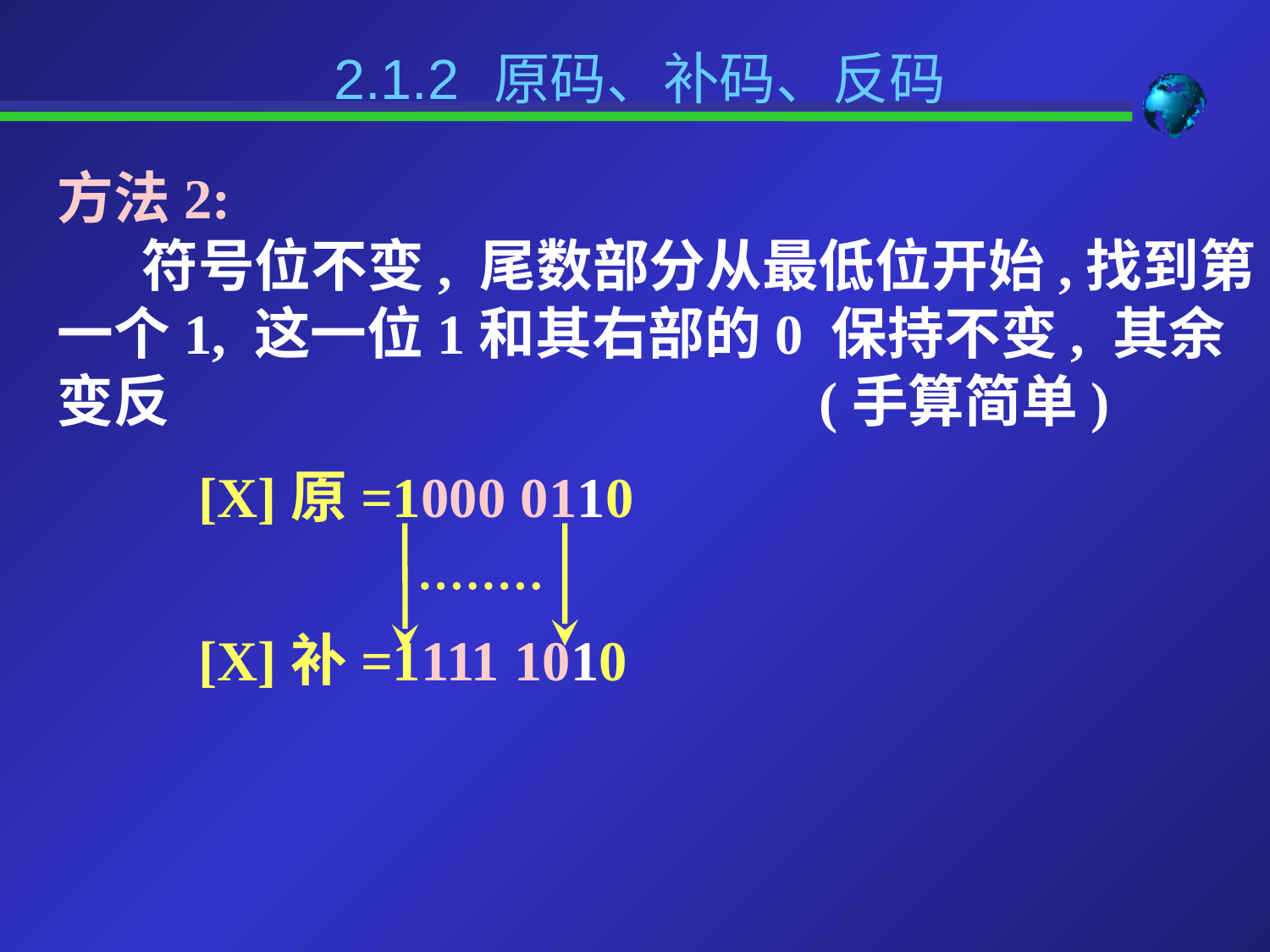

2.1.2 原码、补码、反码
方法2:
     符号位不变, 尾数部分从最低位开始,找到第一个1, 这一位1和其右部的0 保持不变, 其余变反   					(手算简单)
 	 [X]原=1000 0110
	 [X]补=1111 1010